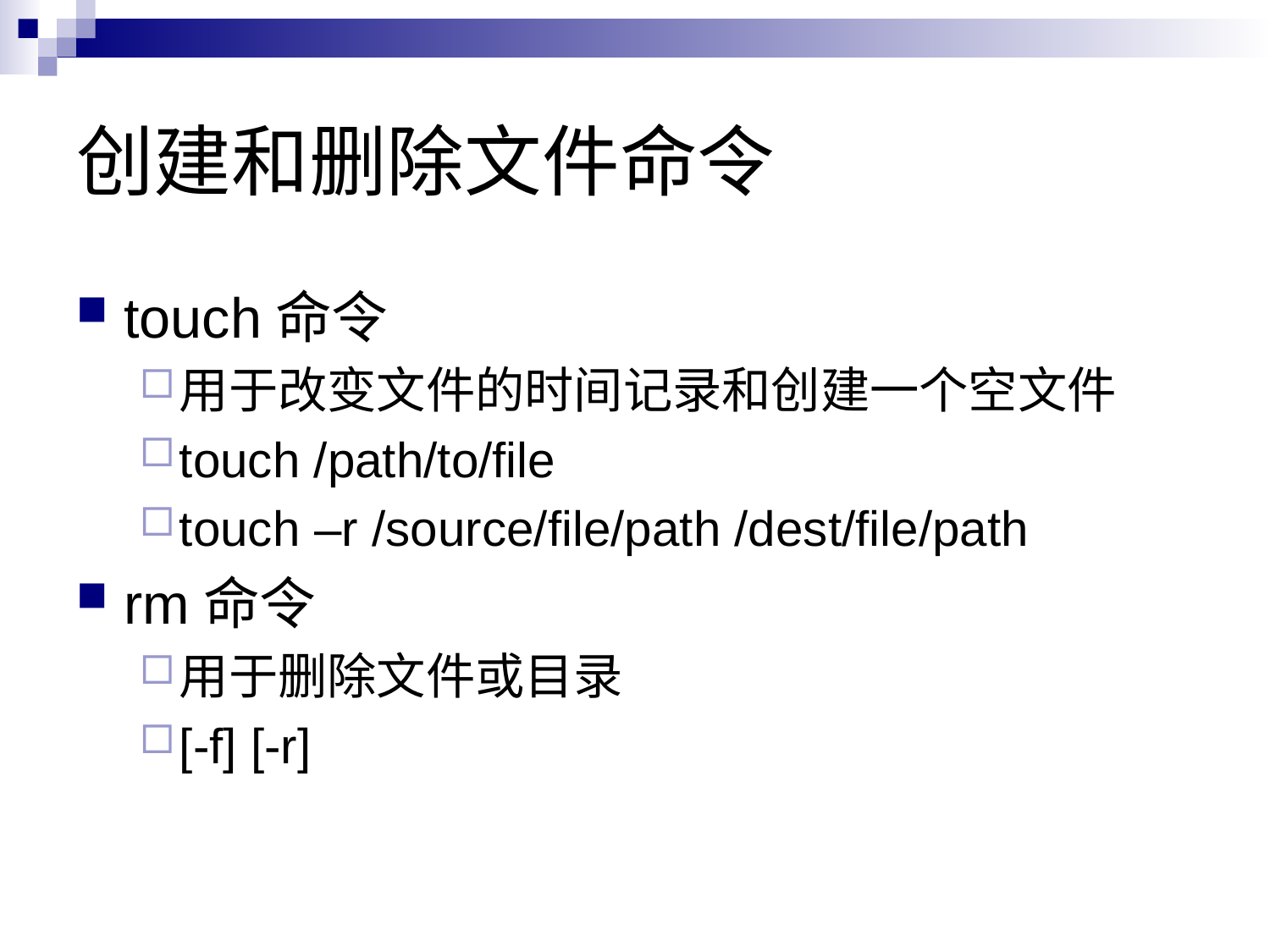

# 创建和删除文件命令
touch命令
用于改变文件的时间记录和创建一个空文件
touch /path/to/file
touch –r /source/file/path /dest/file/path
rm命令
用于删除文件或目录
[-f] [-r]